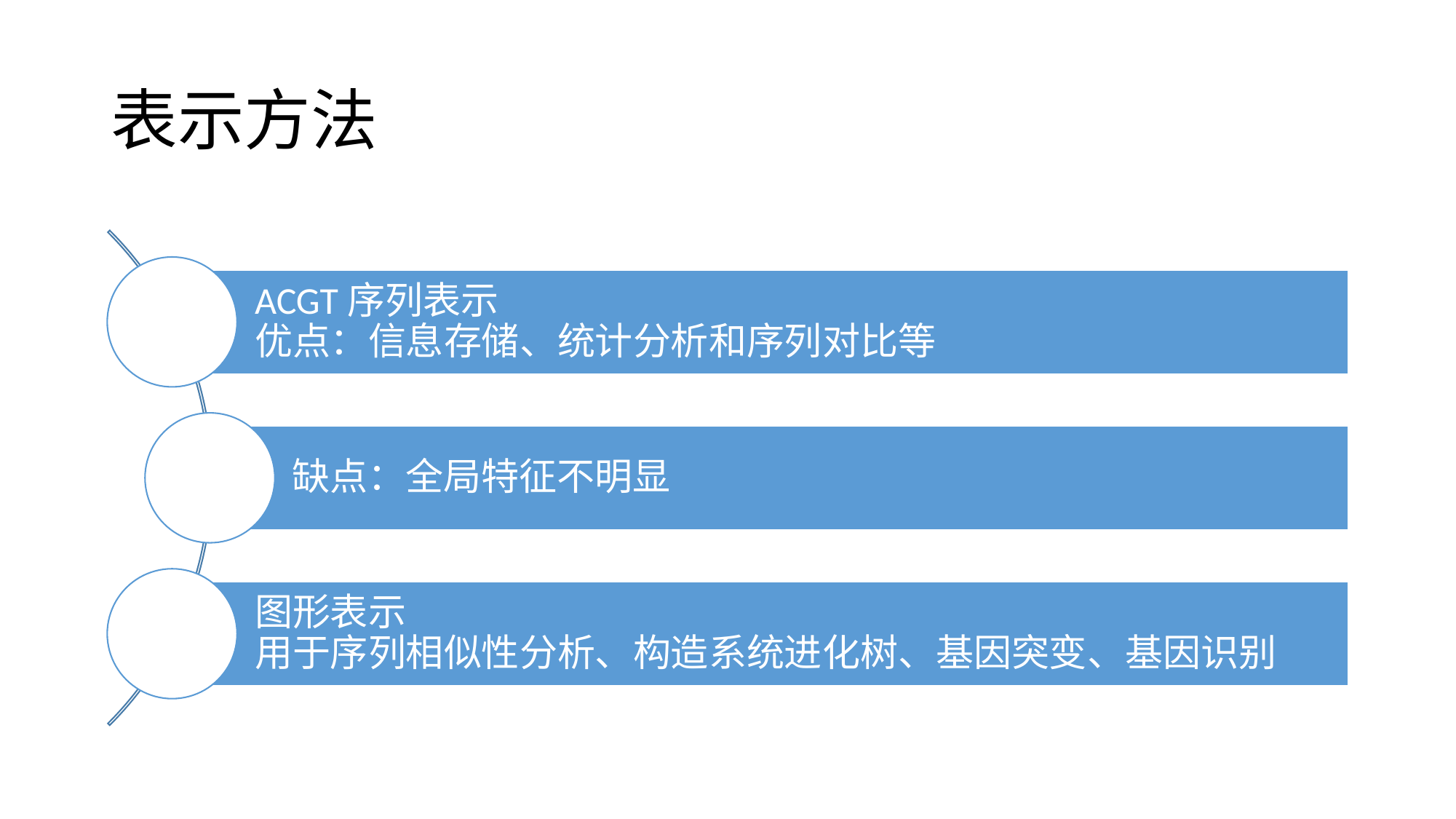

# 表示方法
ACGT序列表示
优点：信息存储、统计分析和序列对比等
缺点：全局特征不明显
图形表示
用于序列相似性分析、构造系统进化树、基因突变、基因识别